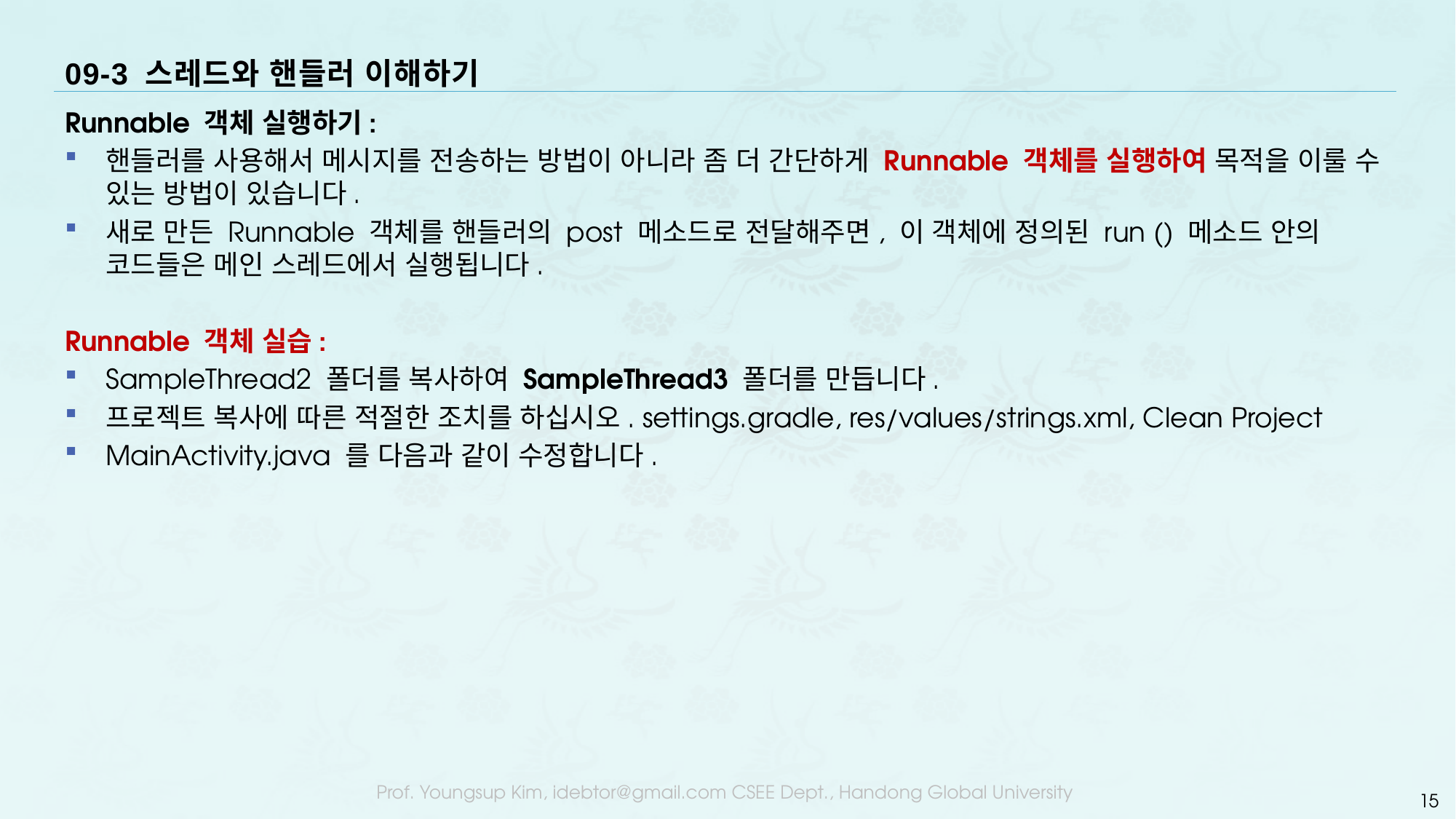

# 09-3 스레드와 핸들러 이해하기
Runnable 객체 실행하기:
핸들러를 사용해서 메시지를 전송하는 방법이 아니라 좀 더 간단하게 Runnable 객체를 실행하여 목적을 이룰 수 있는 방법이 있습니다.
새로 만든 Runnable 객체를 핸들러의 post 메소드로 전달해주면, 이 객체에 정의된 run () 메소드 안의 코드들은 메인 스레드에서 실행됩니다.

Runnable 객체 실습:
SampleThread2 폴더를 복사하여 SampleThread3 폴더를 만듭니다.
프로젝트 복사에 따른 적절한 조치를 하십시오. settings.gradle, res/values/strings.xml, Clean Project
MainActivity.java 를 다음과 같이 수정합니다.

15